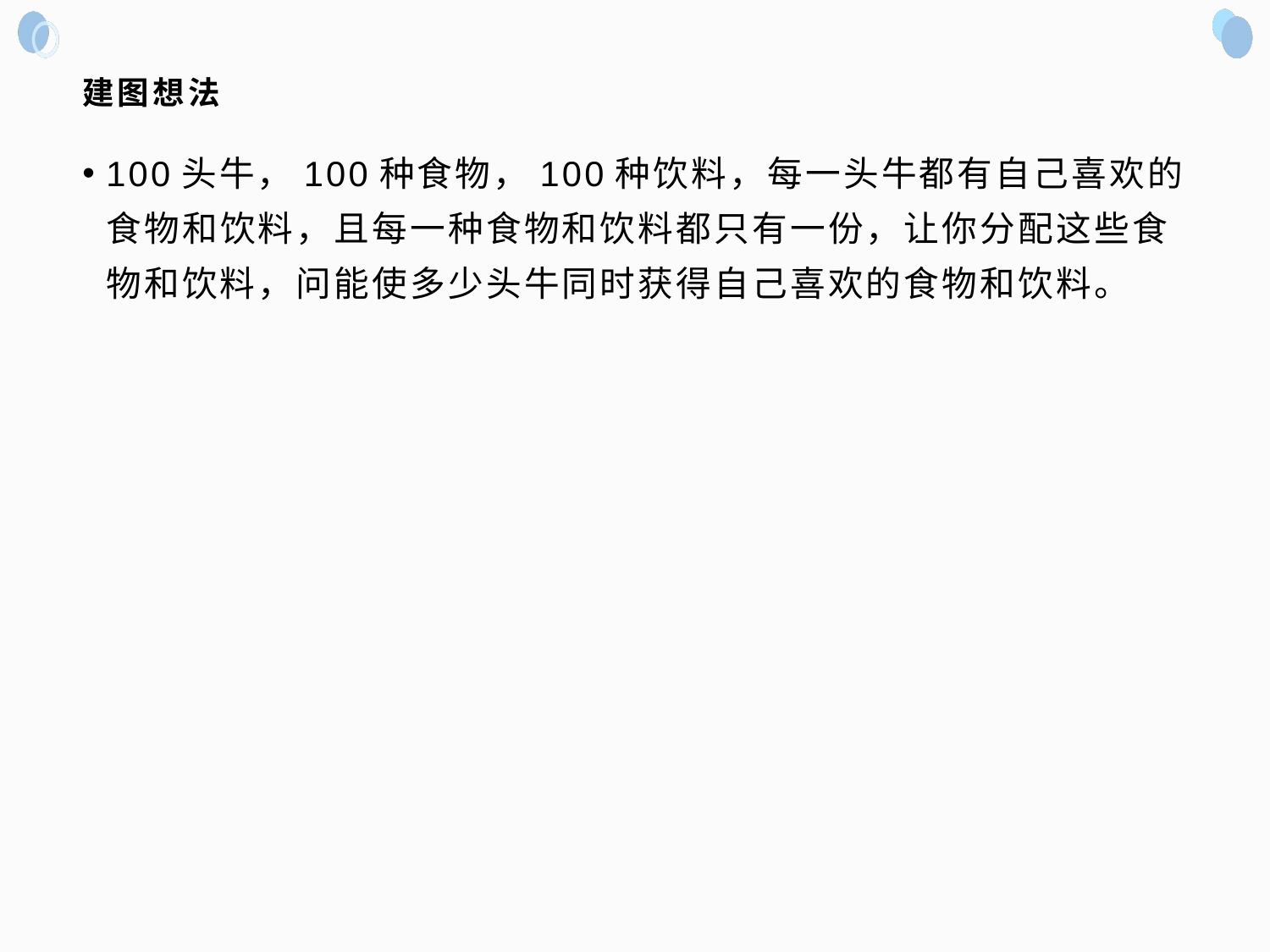

# 建图想法
100头牛，100种食物，100种饮料，每一头牛都有自己喜欢的食物和饮料，且每一种食物和饮料都只有一份，让你分配这些食物和饮料，问能使多少头牛同时获得自己喜欢的食物和饮料。